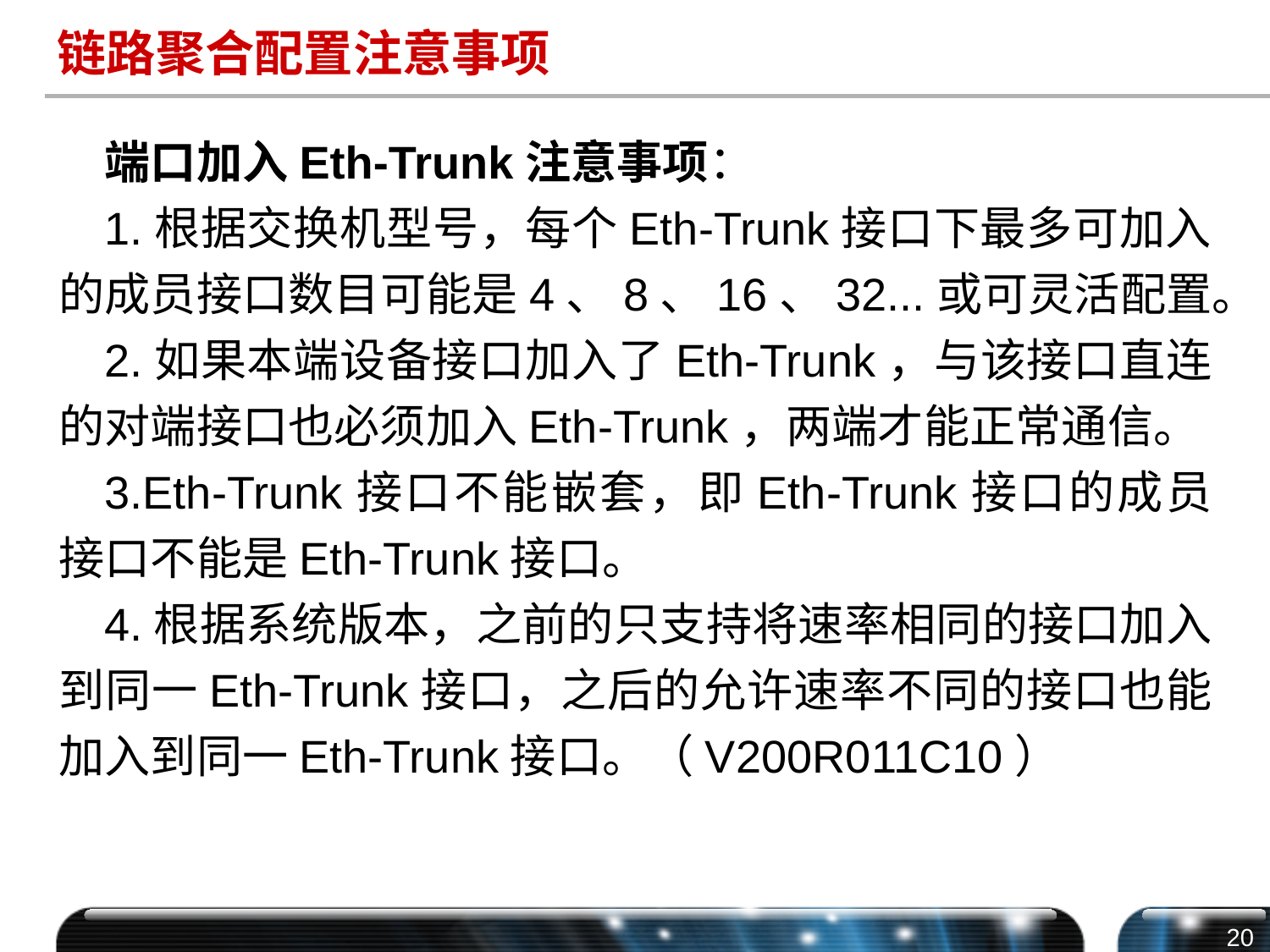

# 链路聚合配置注意事项
端口加入Eth-Trunk注意事项：
1.根据交换机型号，每个Eth-Trunk接口下最多可加入的成员接口数目可能是4、8、16、32...或可灵活配置。
2.如果本端设备接口加入了Eth-Trunk，与该接口直连的对端接口也必须加入Eth-Trunk，两端才能正常通信。
3.Eth-Trunk接口不能嵌套，即Eth-Trunk接口的成员接口不能是Eth-Trunk接口。
4.根据系统版本，之前的只支持将速率相同的接口加入到同一Eth-Trunk接口，之后的允许速率不同的接口也能加入到同一Eth-Trunk接口。（V200R011C10）